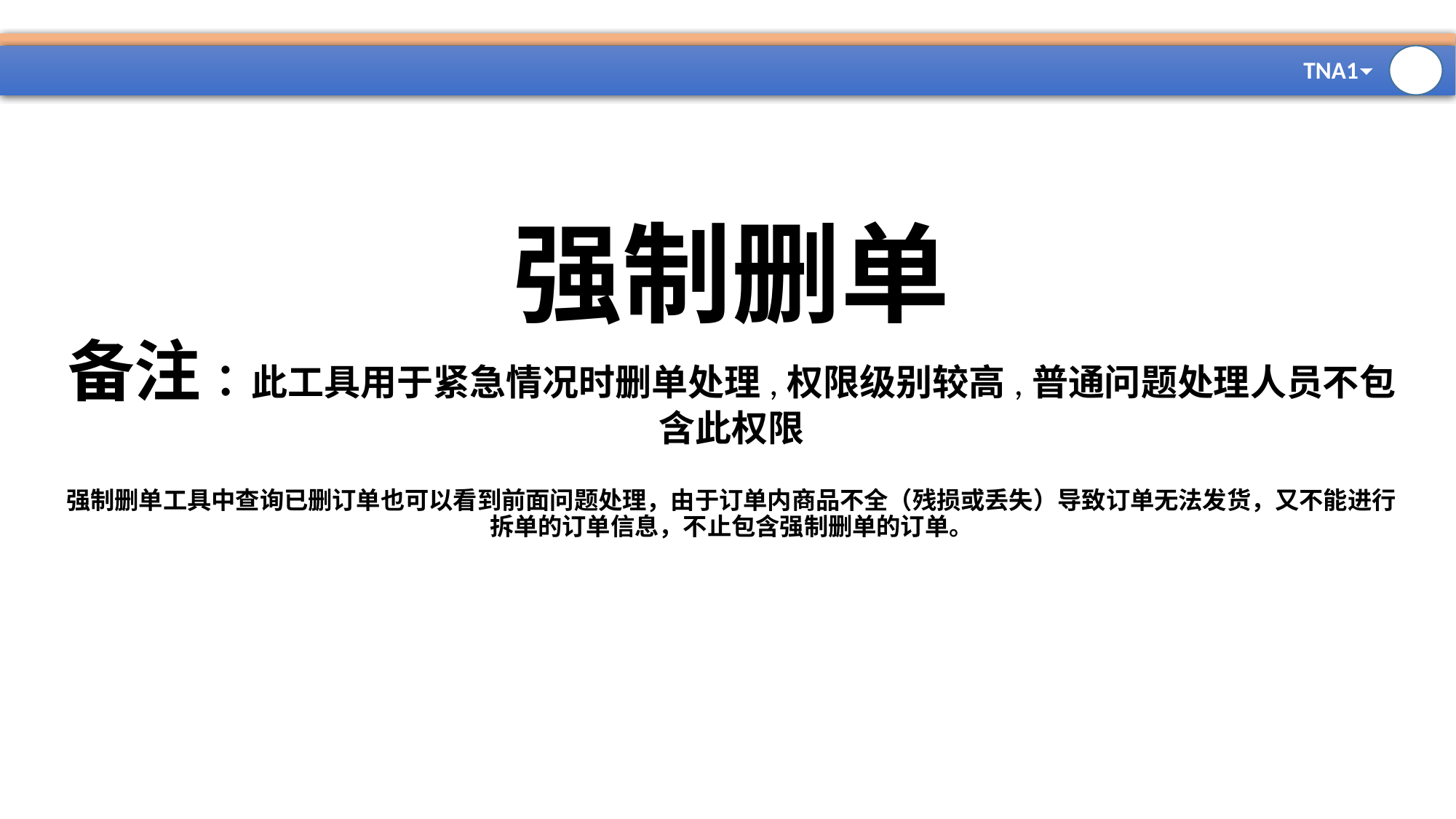

# 强制删单 备注:此工具用于紧急情况时删单处理,权限级别较高,普通问题处理人员不包含此权限 强制删单工具中查询已删订单也可以看到前面问题处理，由于订单内商品不全（残损或丢失）导致订单无法发货，又不能进行拆单的订单信息，不止包含强制删单的订单。